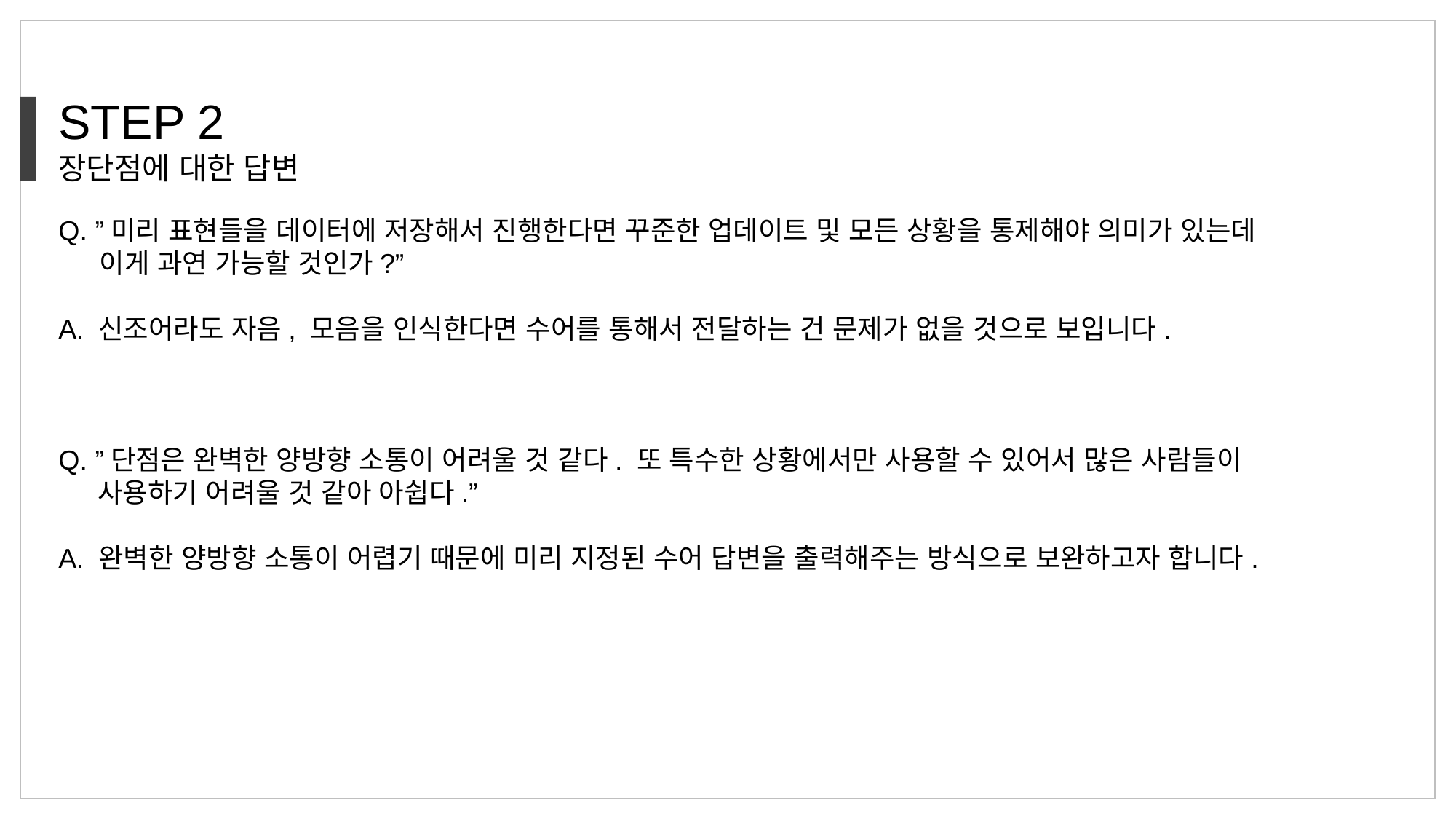

STEP 2
장단점에 대한 답변

Q. ”미리 표현들을 데이터에 저장해서 진행한다면 꾸준한 업데이트 및 모든 상황을 통제해야 의미가 있는데
     이게 과연 가능할 것인가?”

A. 신조어라도 자음, 모음을 인식한다면 수어를 통해서 전달하는 건 문제가 없을 것으로 보입니다.

Q. ”단점은 완벽한 양방향 소통이 어려울 것 같다. 또 특수한 상황에서만 사용할 수 있어서 많은 사람들이
     사용하기 어려울 것 같아 아쉽다.”

A. 완벽한 양방향 소통이 어렵기 때문에 미리 지정된 수어 답변을 출력해주는 방식으로 보완하고자 합니다.